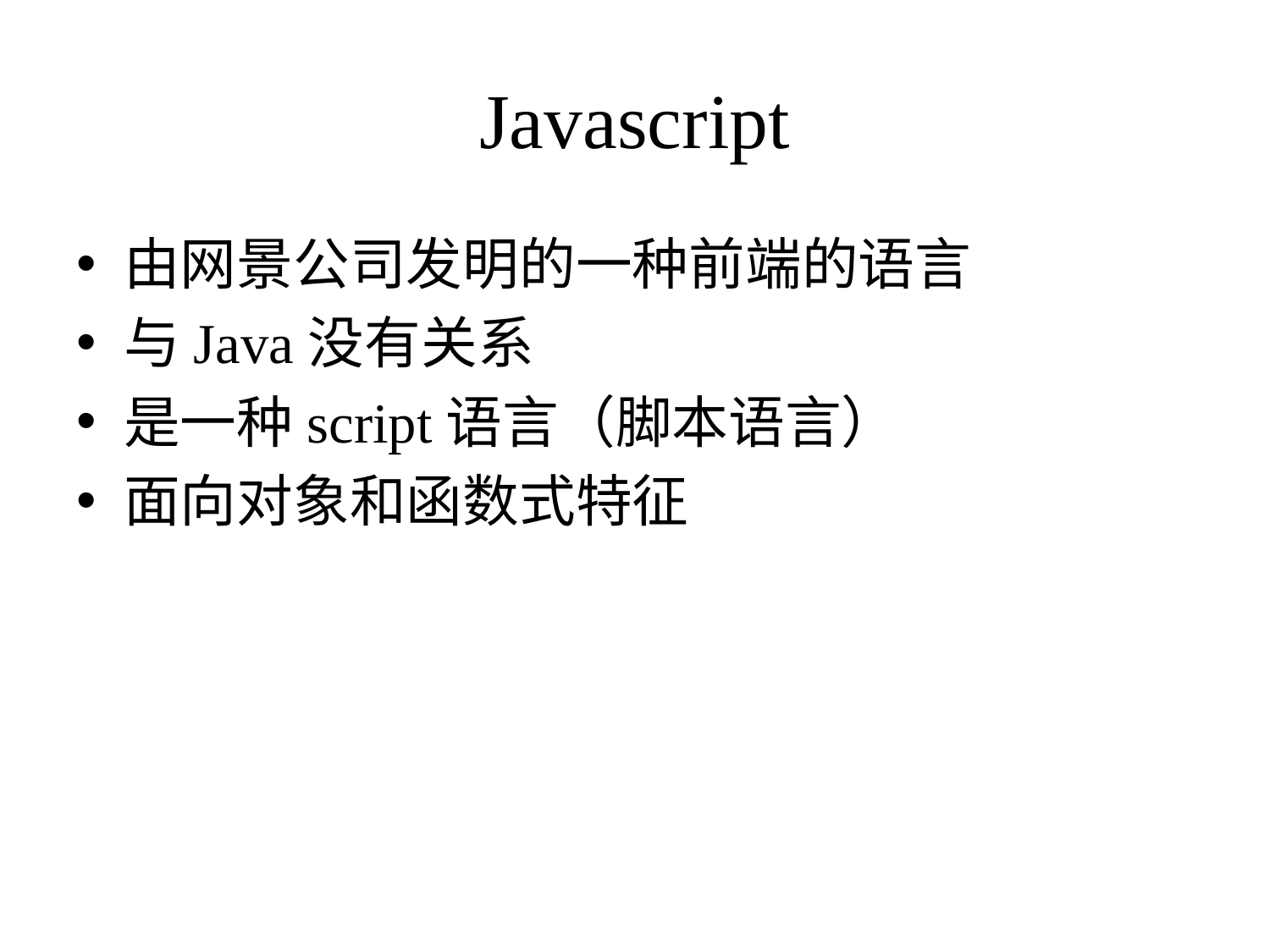

# Javascript
由网景公司发明的一种前端的语言
与Java没有关系
是一种script语言（脚本语言）
面向对象和函数式特征